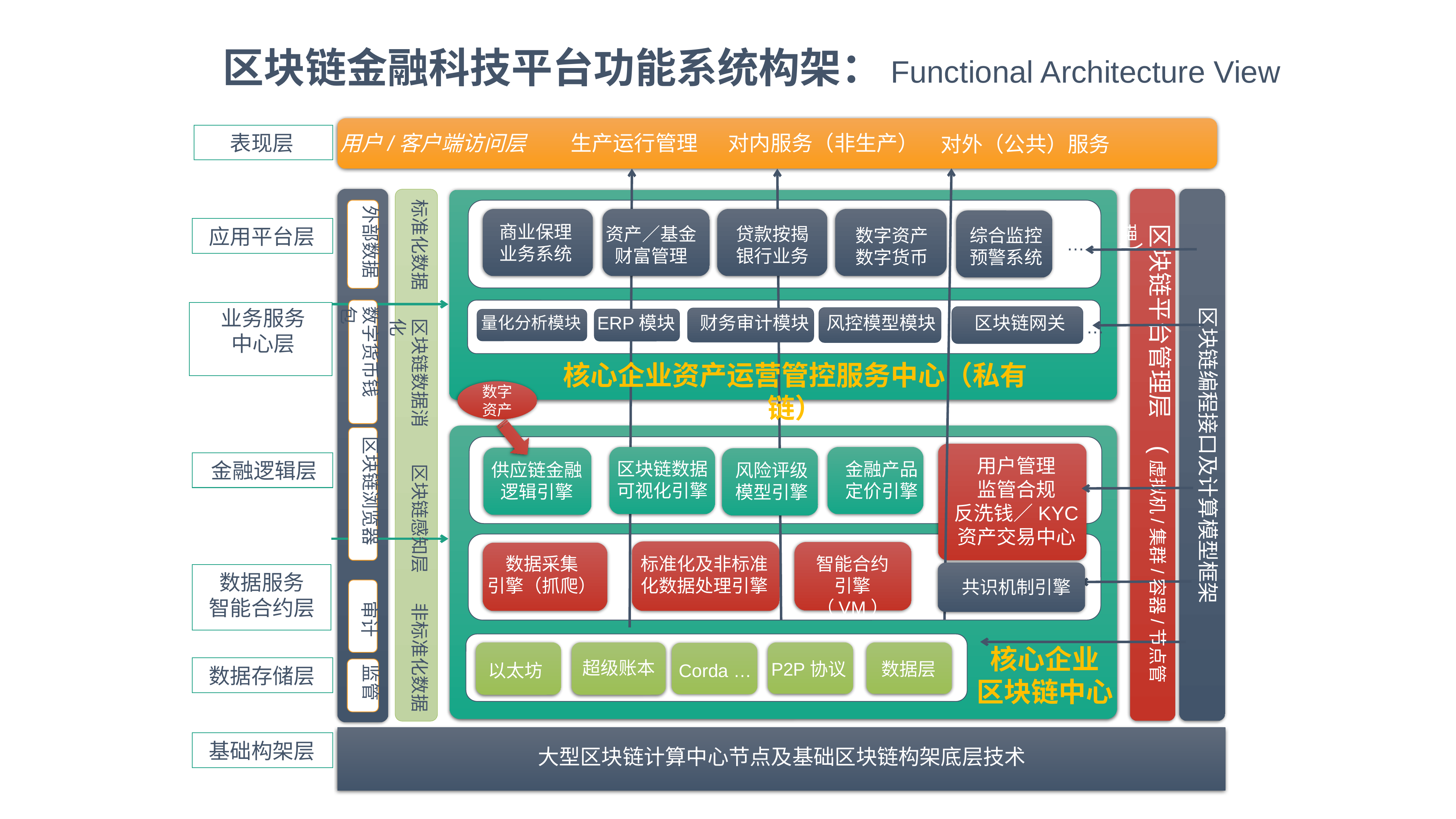

区块链金融科技平台功能系统构架：Functional Architecture View

表现层
用户/客户端访问层
生产运行管理
对内服务（非生产）
对外（公共）服务

标准化数据

外部数据

商业保理
业务系统
区块链平台管理层    (虚拟机/集群/容器/节点管理）

资产／基金
财富管理
贷款按揭
银行业务
应用平台层
数字资产
数字货币
综合监控
预警系统
…

数字货币钱包
区块链编程接口及计算模型框架
业务服务
中心层

ERP模块
财务审计模块
风控模型模块
区块链网关

量化分析模块
…
区块链数据消化
核心企业资产运营管控服务中心（私有链）
数字资产

区块链浏览器

用户管理
监管合规
反洗钱／KYC
资产交易中心

金融逻辑层
区块链数据可视化引擎
金融产品
定价引擎
供应链金融
逻辑引擎
风险评级
模型引擎
区块链感知层

数据采集
引擎（抓爬）
标准化及非标准化数据处理引擎
智能合约
引擎（VM）

数据服务
智能合约层
共识机制引擎

审计
非标准化数据

核心企业
区块链中心

以太坊

超级账本

Corda …
P2P协议
数据层

监管
数据存储层

基础构架层
大型区块链计算中心节点及基础区块链构架底层技术